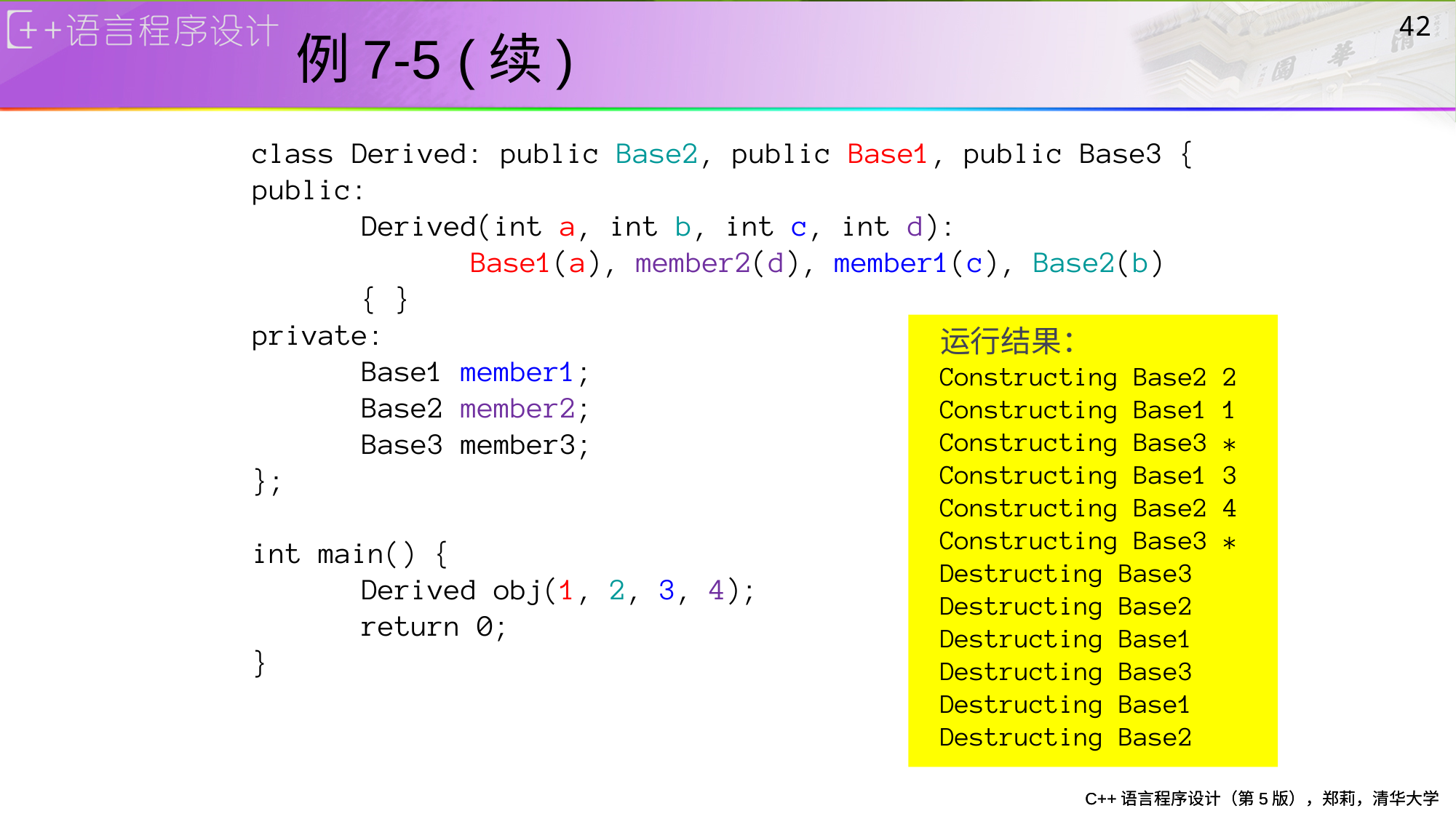

# 例7-5 (续)
42
class Derived: public Base2, public Base1, public Base3 {
public:
	Derived(int a, int b, int c, int d):
		Base1(a), member2(d), member1(c), Base2(b)
	{ }
private:
	Base1 member1;
	Base2 member2;
	Base3 member3;
};

int main() {
	Derived obj(1, 2, 3, 4);
	return 0;
}
运行结果：
Constructing Base2 2
Constructing Base1 1
Constructing Base3 *
Constructing Base1 3
Constructing Base2 4
Constructing Base3 *
Destructing Base3
Destructing Base2
Destructing Base1
Destructing Base3
Destructing Base1
Destructing Base2